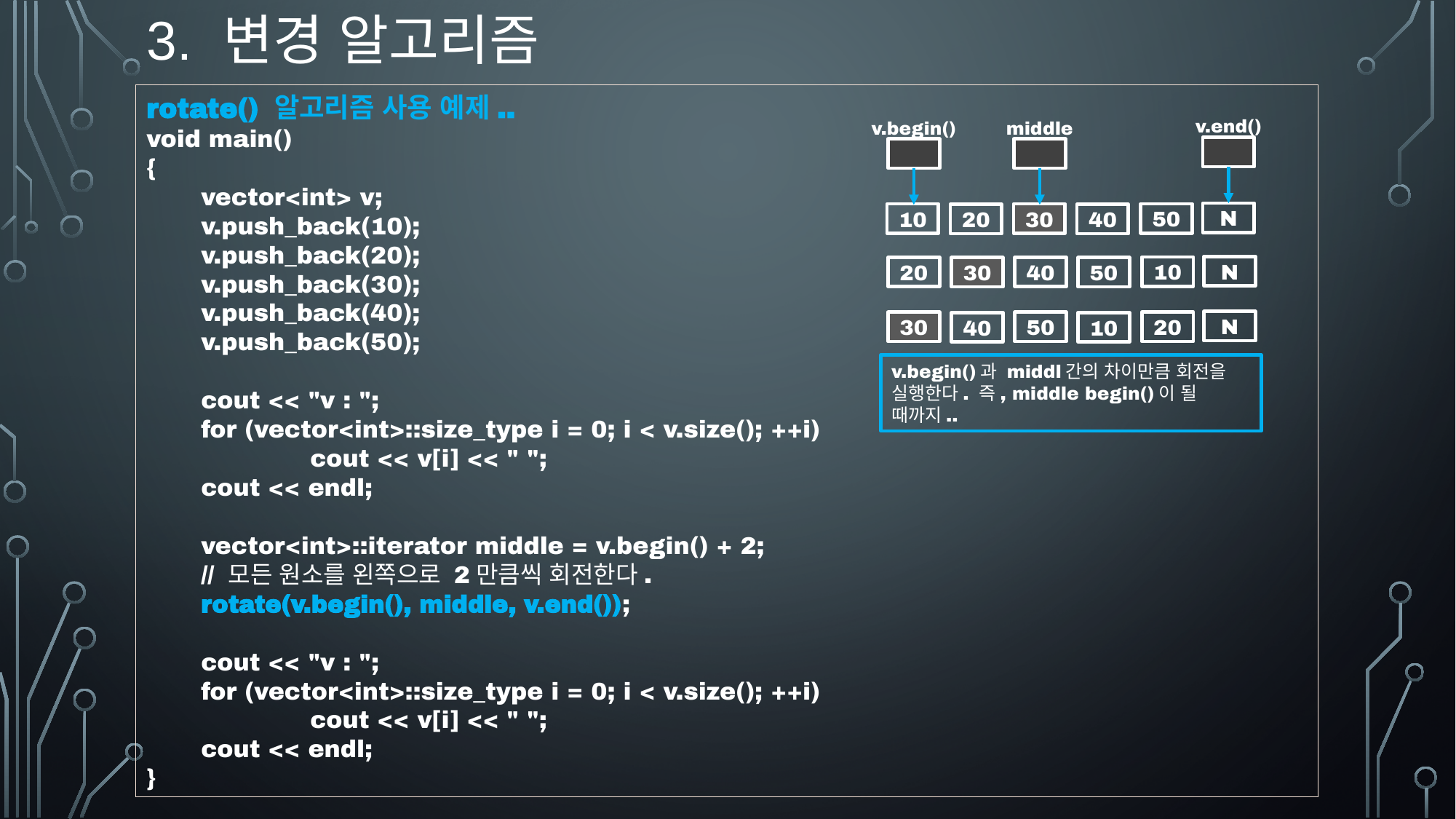

# 3. 변경 알고리즘
rotate() 알고리즘 사용 예제..
void main()
{
vector<int> v;
v.push_back(10);
v.push_back(20);
v.push_back(30);
v.push_back(40);
v.push_back(50);

cout << "v : ";
for (vector<int>::size_type i = 0; i < v.size(); ++i)
	cout << v[i] << " ";
cout << endl;

vector<int>::iterator middle = v.begin() + 2;
// 모든 원소를 왼쪽으로 2만큼씩 회전한다.
rotate(v.begin(), middle, v.end());

cout << "v : ";
for (vector<int>::size_type i = 0; i < v.size(); ++i)
	cout << v[i] << " ";
cout << endl;
}
v.end()
v.begin()
middle

N
50
10
30
20
40
N
10
20
40
30
50
N
20
30
50
40
10
v.begin()과 middl간의 차이만큼 회전을 실행한다. 즉, middle begin()이 될 때까지..